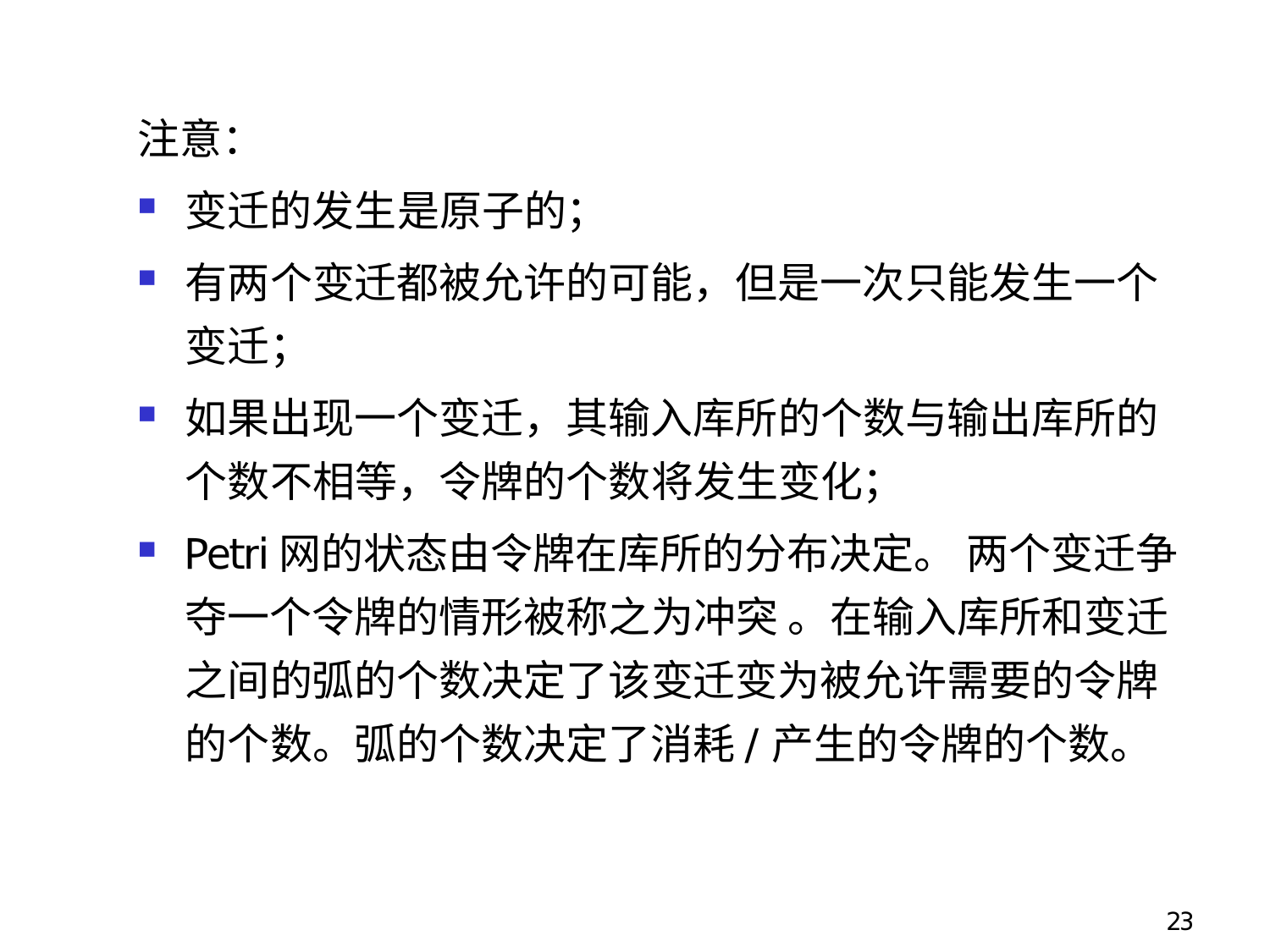

注意：
变迁的发生是原子的；
有两个变迁都被允许的可能，但是一次只能发生一个变迁；
如果出现一个变迁，其输入库所的个数与输出库所的个数不相等，令牌的个数将发生变化；
Petri网的状态由令牌在库所的分布决定。 两个变迁争夺一个令牌的情形被称之为冲突 。在输入库所和变迁之间的弧的个数决定了该变迁变为被允许需要的令牌的个数。弧的个数决定了消耗/产生的令牌的个数。
23